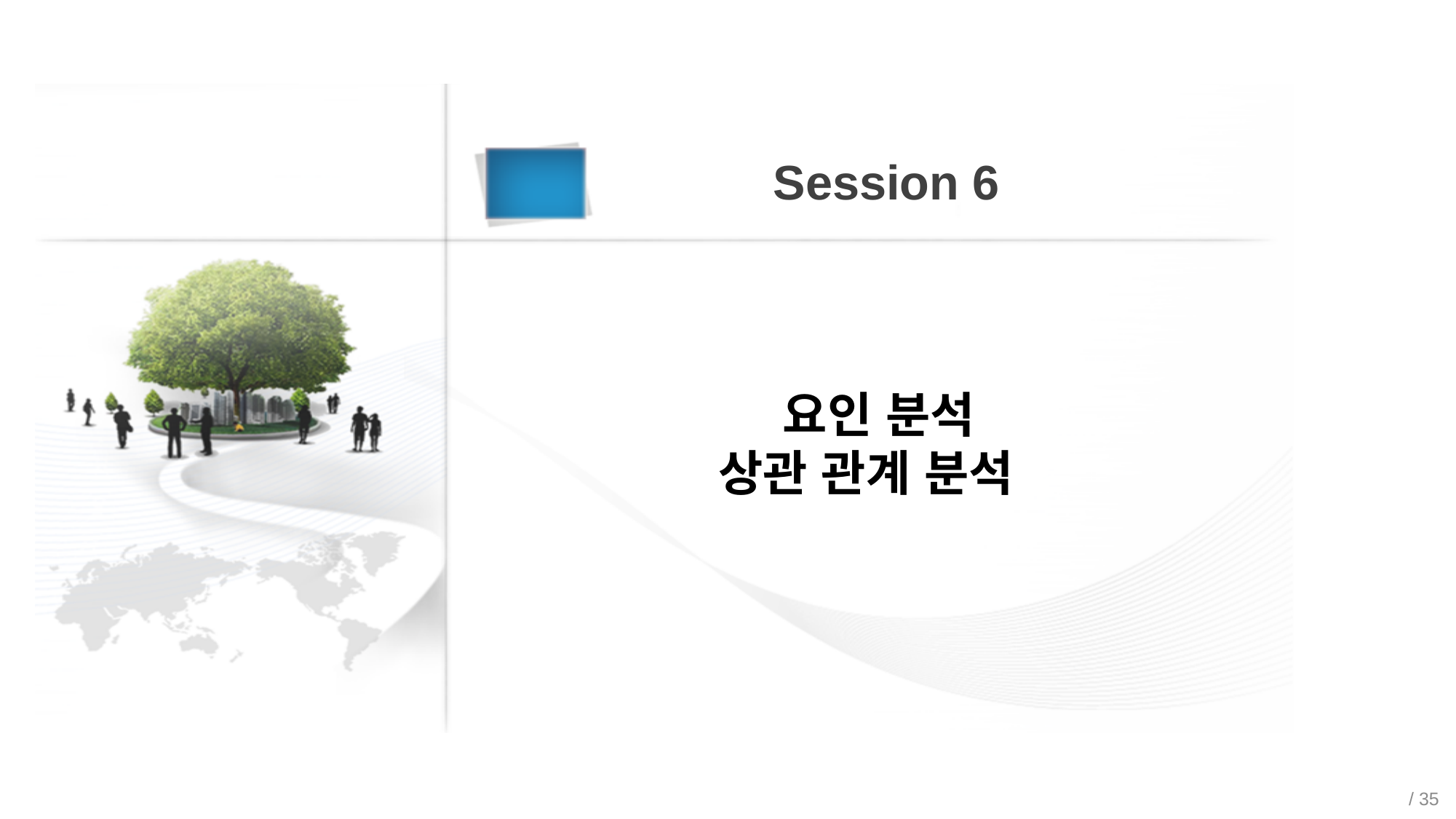

Session 6
 요인 분석
상관 관계 분석

/ 35